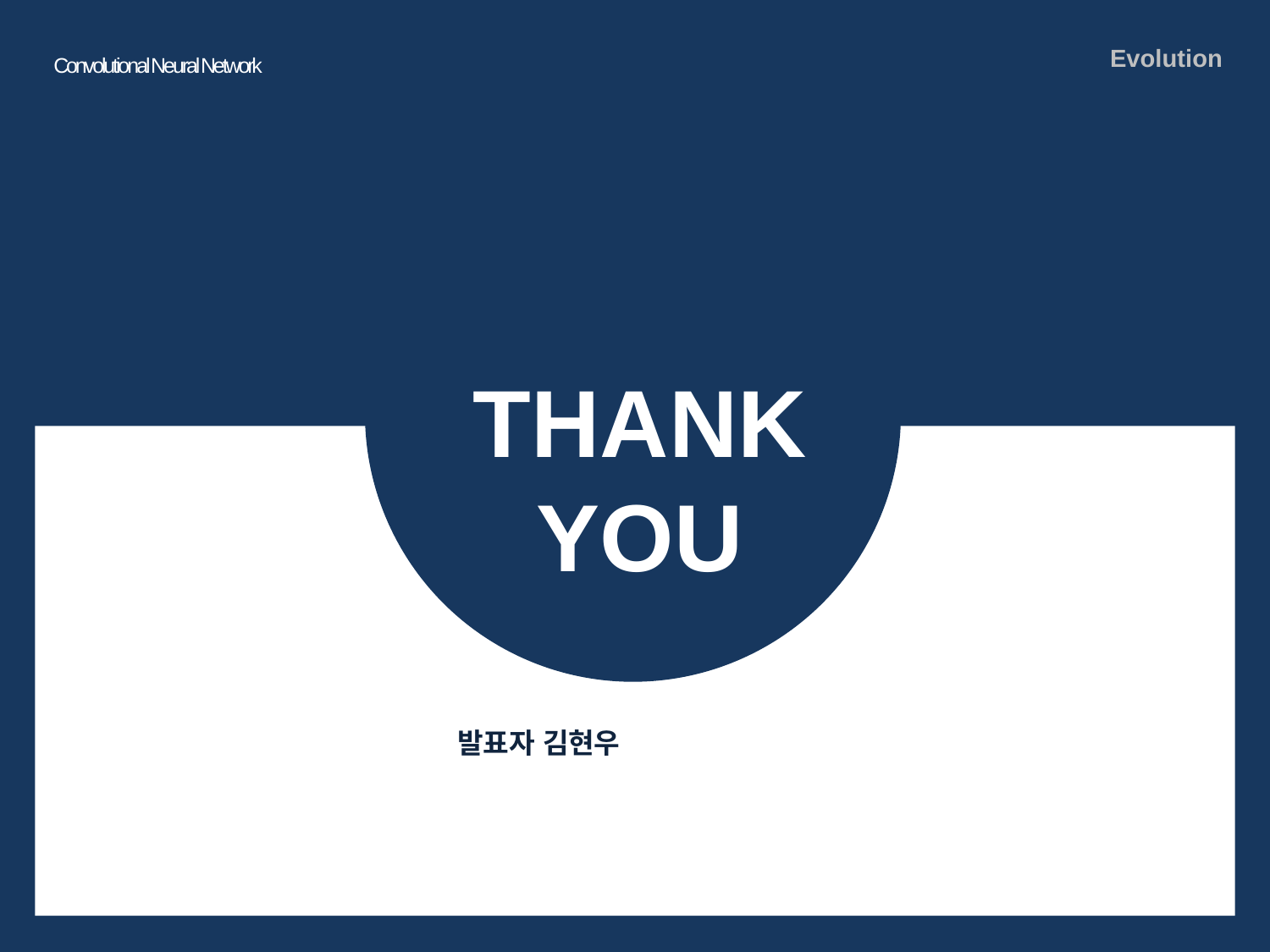

Evolution
Convolutional Neural Network

THANK
YOU

발표자 김현우